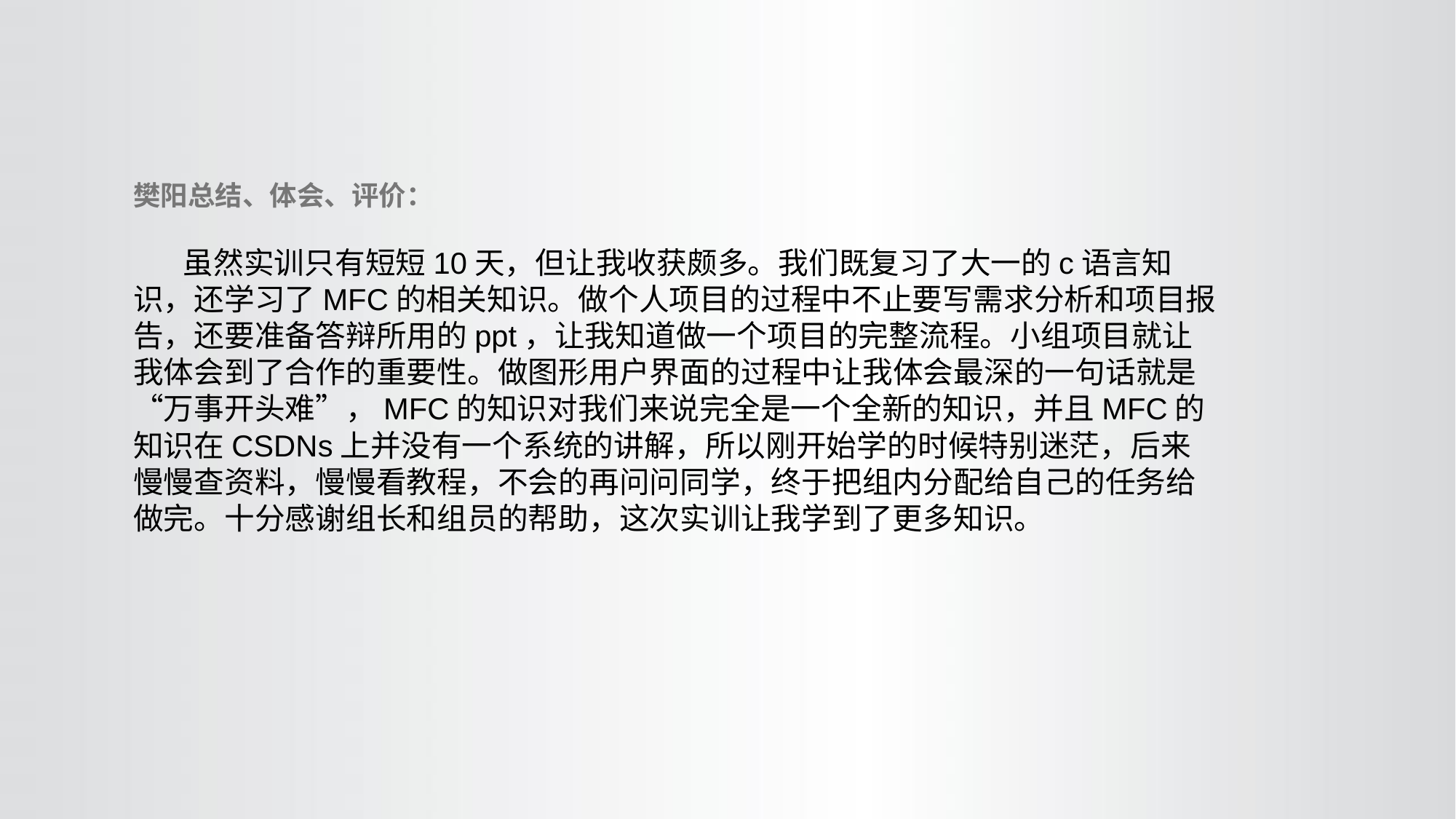

樊阳总结、体会、评价：

       虽然实训只有短短10天，但让我收获颇多。我们既复习了大一的c语言知识，还学习了MFC的相关知识。做个人项目的过程中不止要写需求分析和项目报告，还要准备答辩所用的ppt，让我知道做一个项目的完整流程。小组项目就让我体会到了合作的重要性。做图形用户界面的过程中让我体会最深的一句话就是“万事开头难”，MFC的知识对我们来说完全是一个全新的知识，并且MFC的知识在CSDNs上并没有一个系统的讲解，所以刚开始学的时候特别迷茫，后来慢慢查资料，慢慢看教程，不会的再问问同学，终于把组内分配给自己的任务给做完。十分感谢组长和组员的帮助，这次实训让我学到了更多知识。